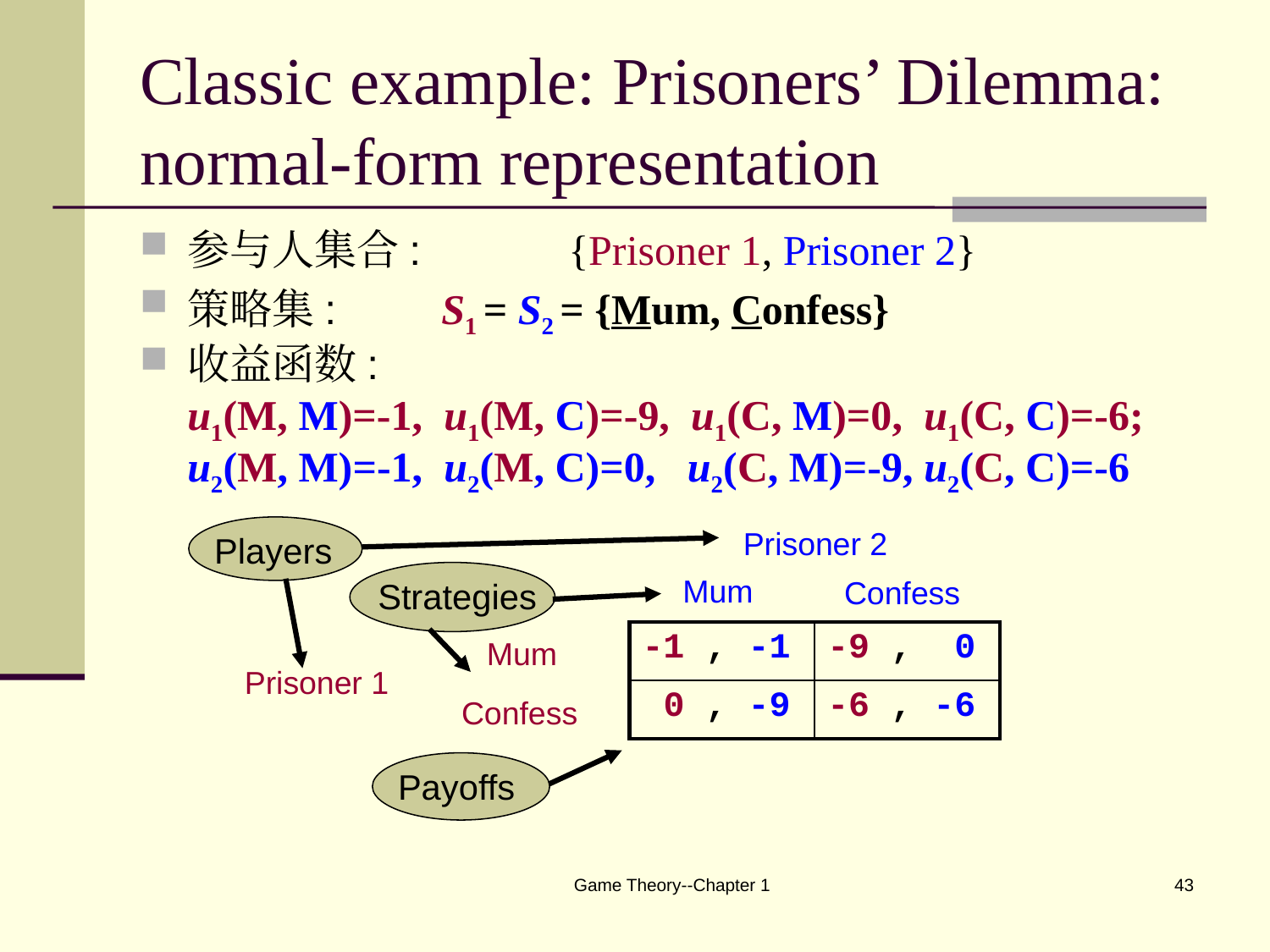

# Classic example: Prisoners’ Dilemma: normal-form representation
参与人集合:		{Prisoner 1, Prisoner 2}
策略集: 	S1 = S2 = {Mum, Confess}
收益函数:
u1(M, M)=-1,  u1(M, C)=-9,  u1(C, M)=0,  u1(C, C)=-6;
u2(M, M)=-1,  u2(M, C)=0,   u2(C, M)=-9, u2(C, C)=-6

Players
Prisoner 2
Prisoner 1

Strategies
Mum
Confess
Mum
Confess

| -1 , -1 | -9 , 0 |
| --- | --- |
| 0 , -9 | -6 , -6 |

Payoffs
Game Theory--Chapter 1
43